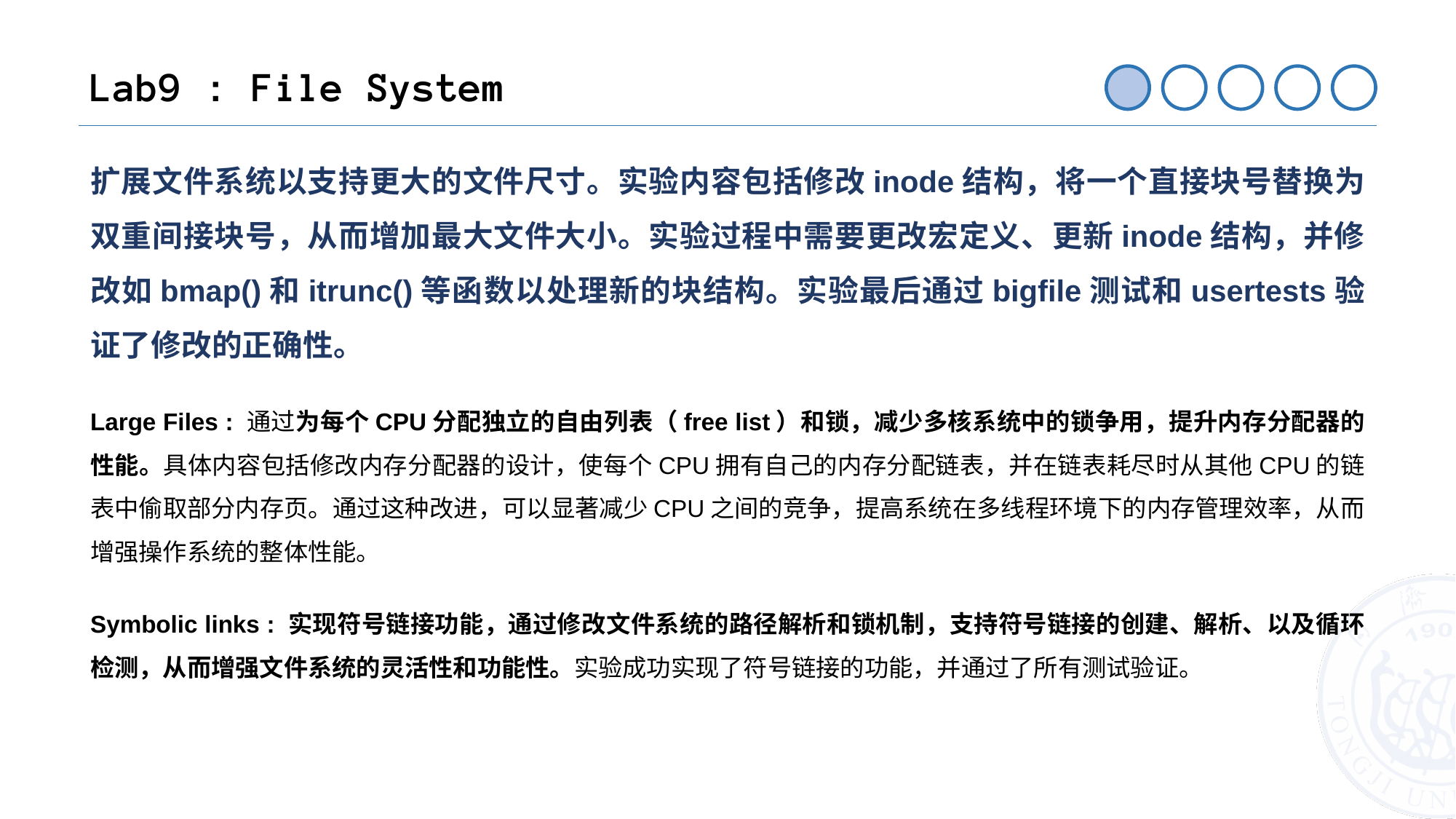

Lab9 : File System

扩展文件系统以支持更大的文件尺寸。实验内容包括修改inode结构，将一个直接块号替换为双重间接块号，从而增加最大文件大小。实验过程中需要更改宏定义、更新inode结构，并修改如bmap()和itrunc()等函数以处理新的块结构。实验最后通过bigfile测试和usertests验证了修改的正确性。
Large Files : 通过为每个CPU分配独立的自由列表（free list）和锁，减少多核系统中的锁争用，提升内存分配器的性能。具体内容包括修改内存分配器的设计，使每个CPU拥有自己的内存分配链表，并在链表耗尽时从其他CPU的链表中偷取部分内存页。通过这种改进，可以显著减少CPU之间的竞争，提高系统在多线程环境下的内存管理效率，从而增强操作系统的整体性能。
Symbolic links : 实现符号链接功能，通过修改文件系统的路径解析和锁机制，支持符号链接的创建、解析、以及循环检测，从而增强文件系统的灵活性和功能性。实验成功实现了符号链接的功能，并通过了所有测试验证。